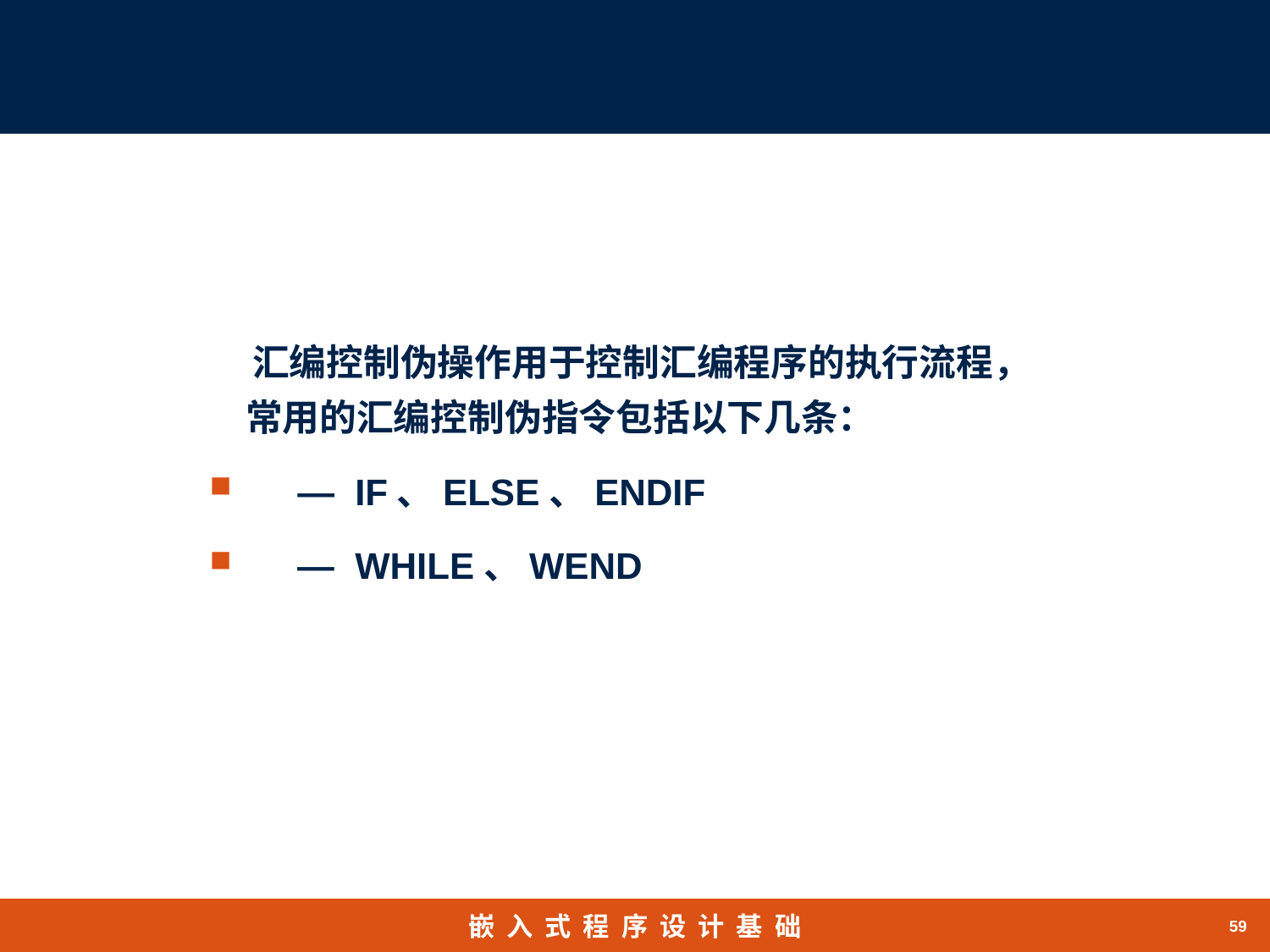

# 4.1.7 汇编控制指示符
    汇编控制伪操作用于控制汇编程序的执行流程，常用的汇编控制伪指令包括以下几条：
     —  IF、ELSE、ENDIF
     —  WHILE、WEND